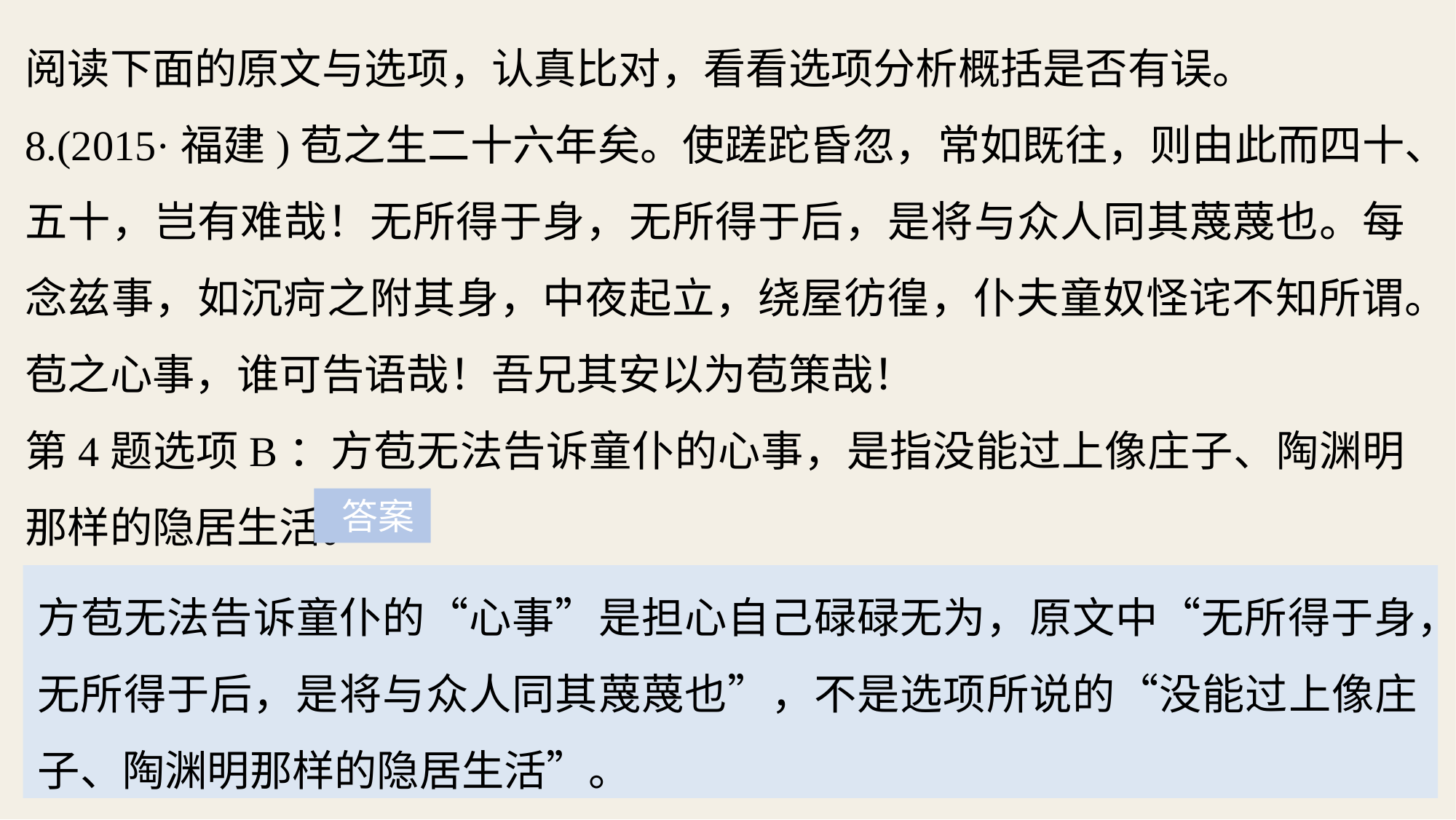

阅读下面的原文与选项，认真比对，看看选项分析概括是否有误。
8.(2015·福建)苞之生二十六年矣。使蹉跎昏忽，常如既往，则由此而四十、五十，岂有难哉！无所得于身，无所得于后，是将与众人同其蔑蔑也。每念兹事，如沉疴之附其身，中夜起立，绕屋彷徨，仆夫童奴怪诧不知所谓。苞之心事，谁可告语哉！吾兄其安以为苞策哉！
第4题选项B：方苞无法告诉童仆的心事，是指没能过上像庄子、陶渊明那样的隐居生活。
 答案
方苞无法告诉童仆的“心事”是担心自己碌碌无为，原文中“无所得于身，无所得于后，是将与众人同其蔑蔑也”，不是选项所说的“没能过上像庄子、陶渊明那样的隐居生活”。